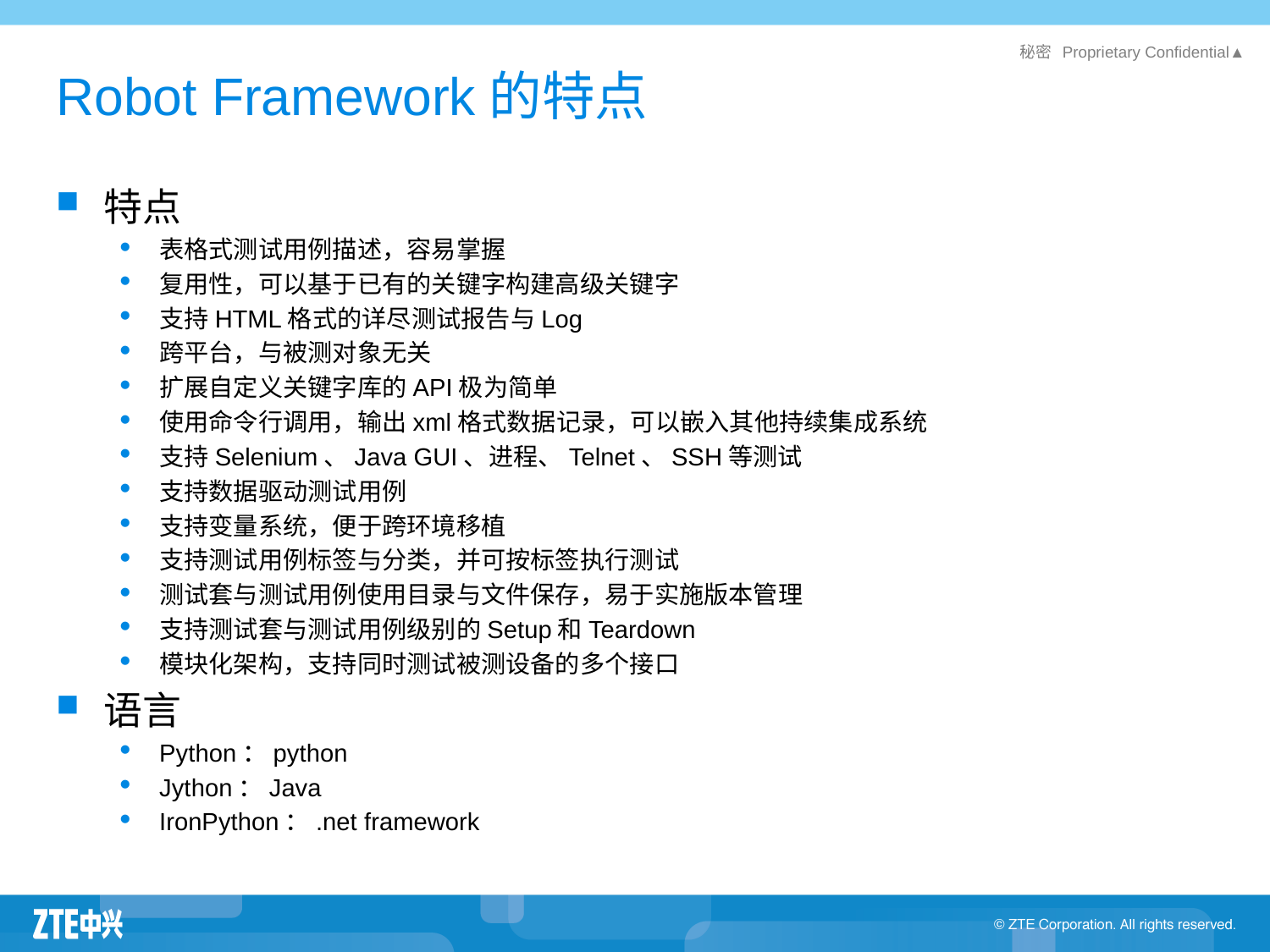

# Robot Framework的特点
特点
表格式测试用例描述，容易掌握
复用性，可以基于已有的关键字构建高级关键字
支持HTML格式的详尽测试报告与Log
跨平台，与被测对象无关
扩展自定义关键字库的API极为简单
使用命令行调用，输出xml格式数据记录，可以嵌入其他持续集成系统
支持Selenium、Java GUI、进程、Telnet、SSH等测试
支持数据驱动测试用例
支持变量系统，便于跨环境移植
支持测试用例标签与分类，并可按标签执行测试
测试套与测试用例使用目录与文件保存，易于实施版本管理
支持测试套与测试用例级别的Setup和Teardown
模块化架构，支持同时测试被测设备的多个接口
语言
Python：python
Jython：Java
IronPython：.net framework